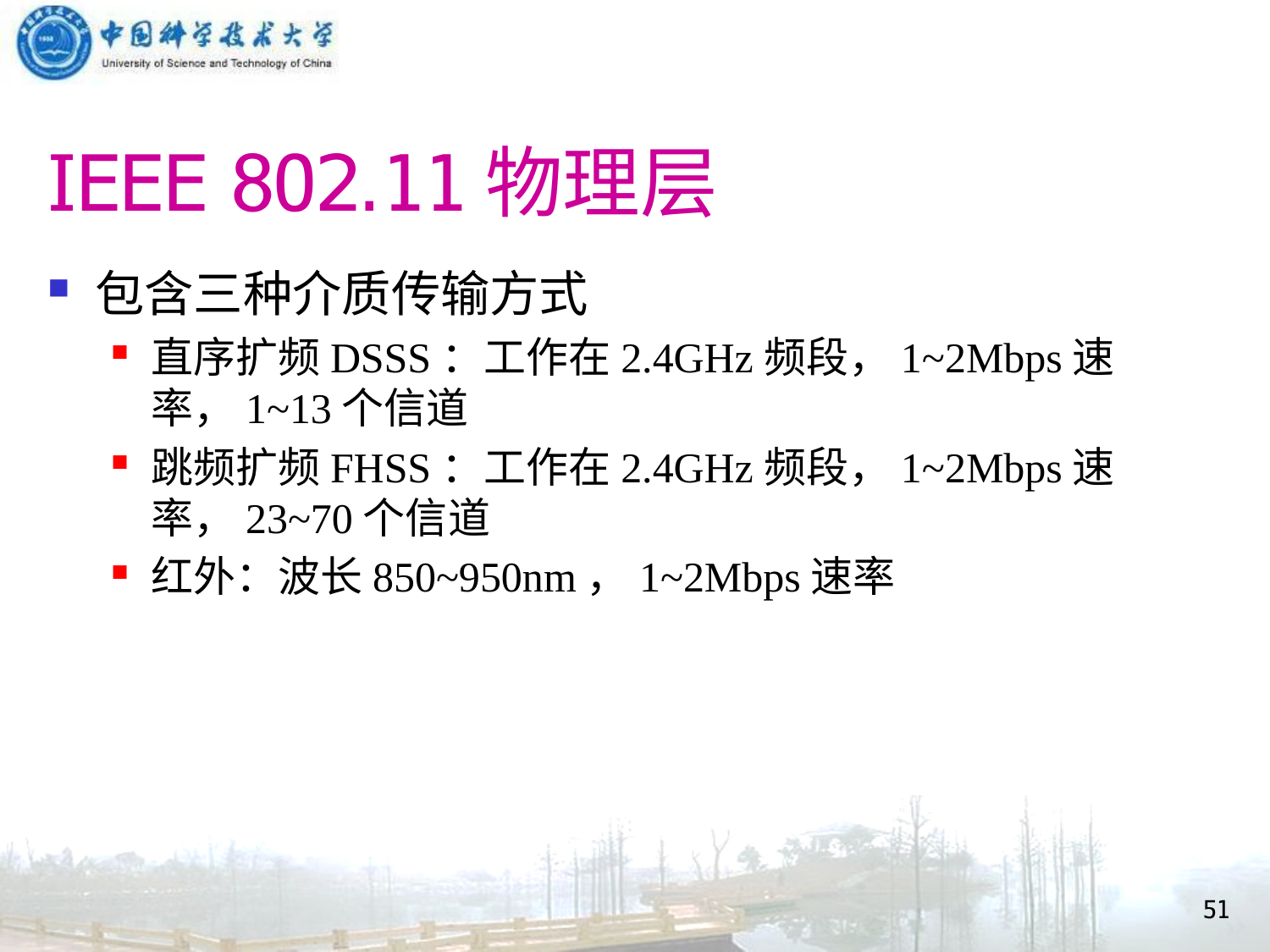

# IEEE 802.11物理层
包含三种介质传输方式
直序扩频DSSS：工作在2.4GHz频段，1~2Mbps速率，1~13个信道
跳频扩频FHSS：工作在2.4GHz频段，1~2Mbps速率，23~70个信道
红外：波长850~950nm，1~2Mbps速率

51